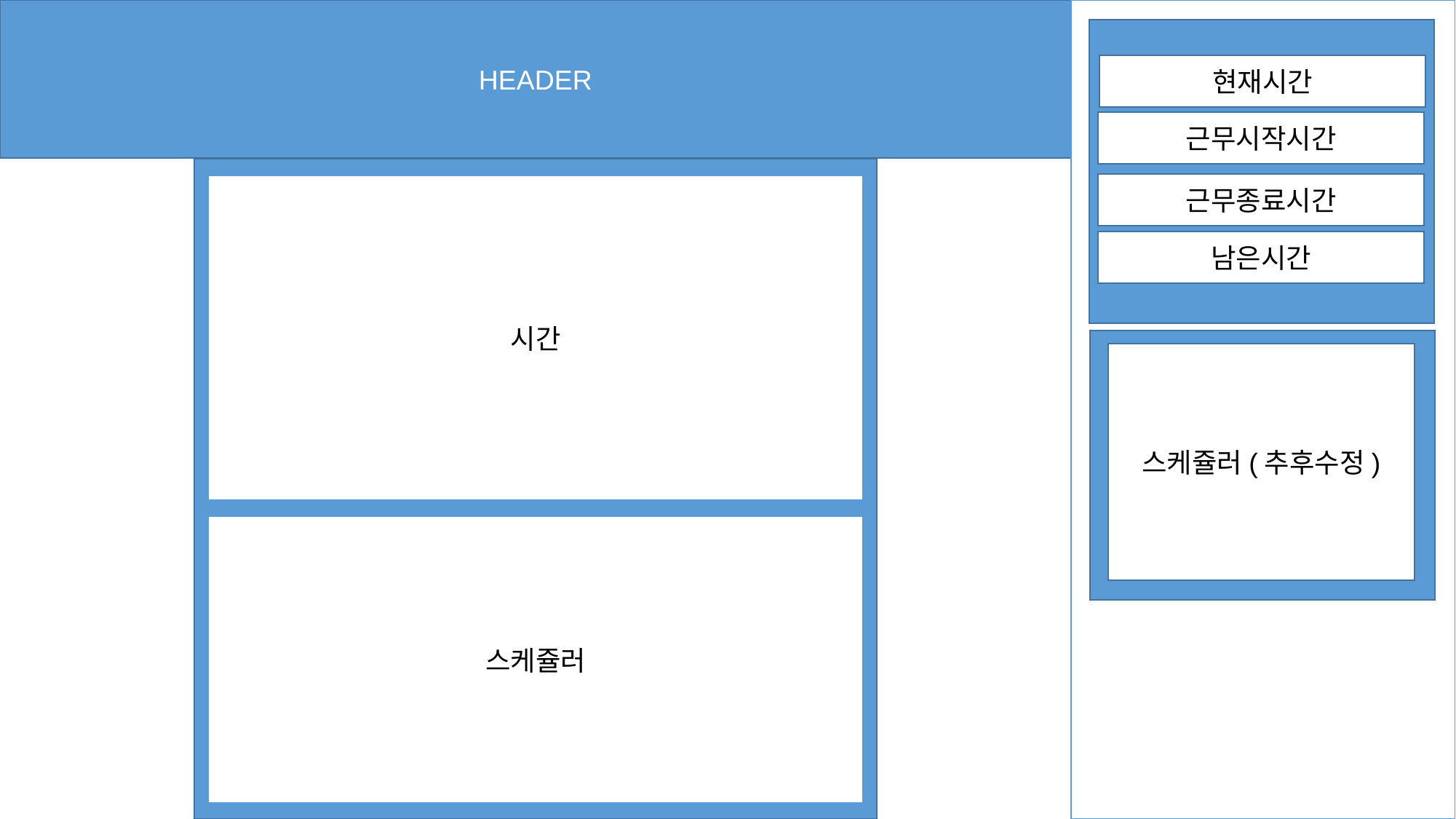

HEADER

현재시간
근무시작시간

근무종료시간
시간
남은시간

스케쥴러(추후수정)
스케쥴러